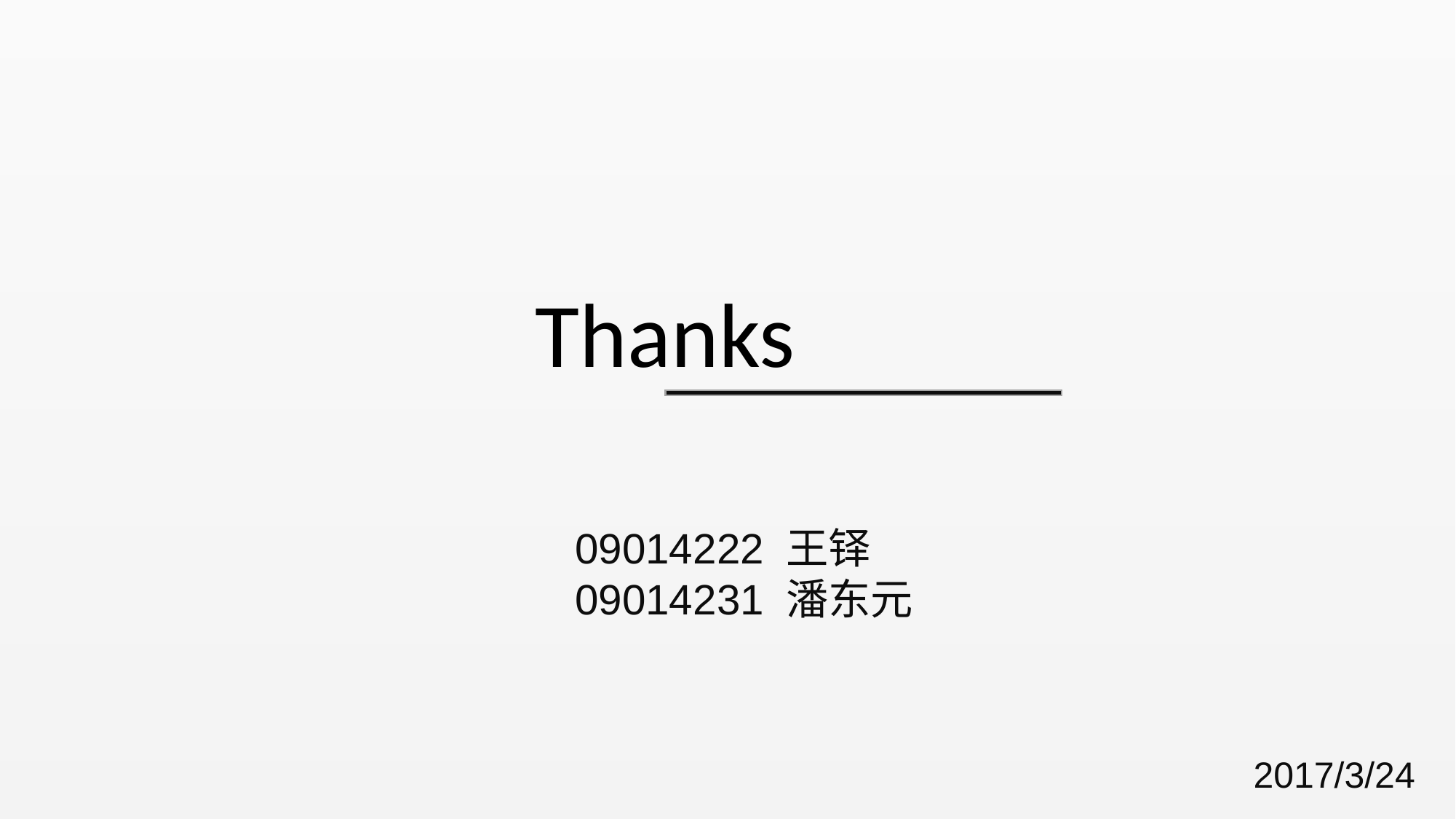

# Thanks

09014222 王铎
09014231 潘东元

2017/3/24